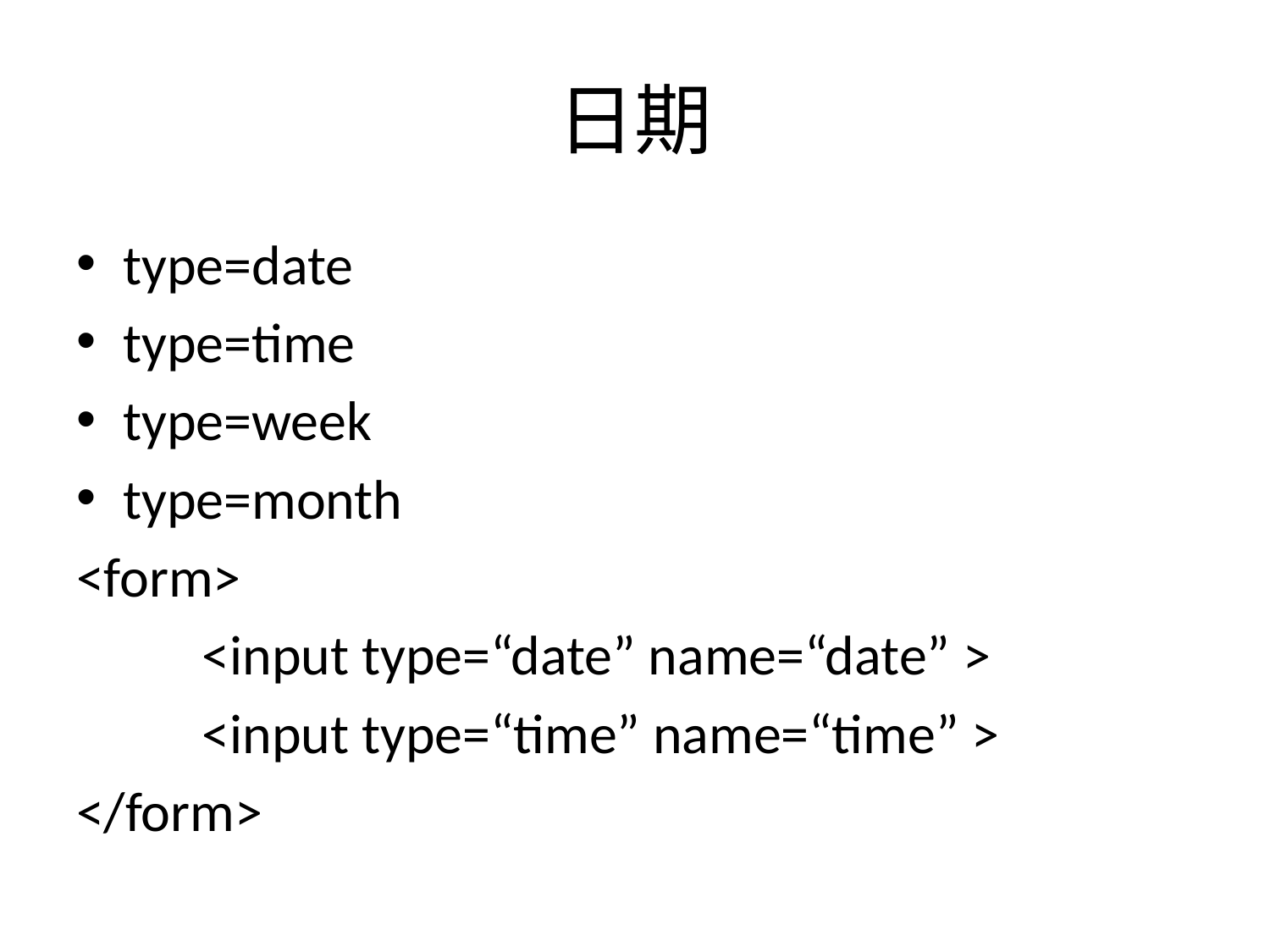

# 日期
type=date
type=time
type=week
type=month
<form>
	<input type=“date” name=“date” >
	<input type=“time” name=“time” >
</form>